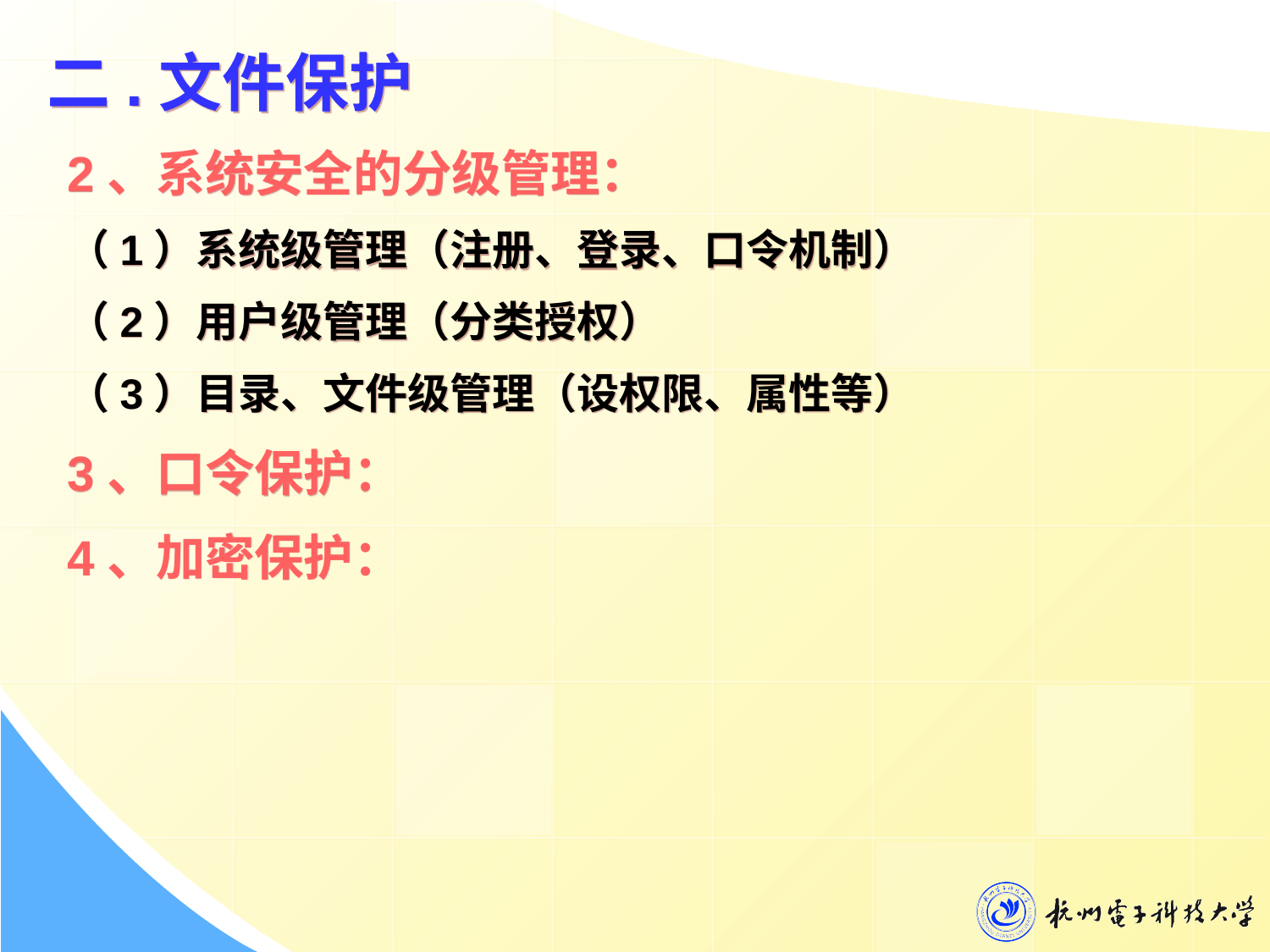

二.文件保护
2、系统安全的分级管理：
（1）系统级管理（注册、登录、口令机制）
（2）用户级管理（分类授权）
（3）目录、文件级管理（设权限、属性等）
3、口令保护：
4、加密保护：